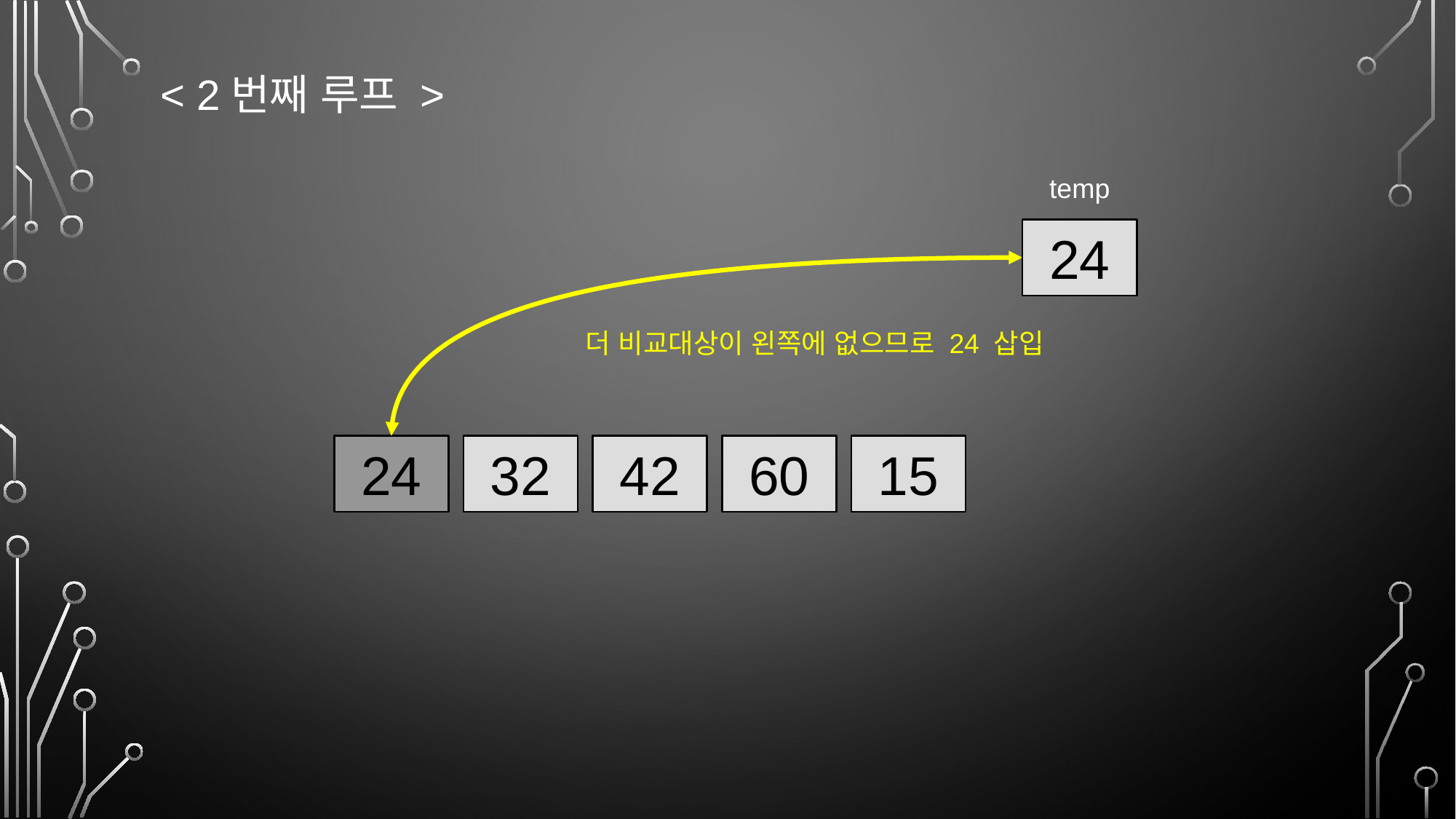

< 2번째 루프 >
temp
24
더 비교대상이 왼쪽에 없으므로 24 삽입
42
60
15
32
24